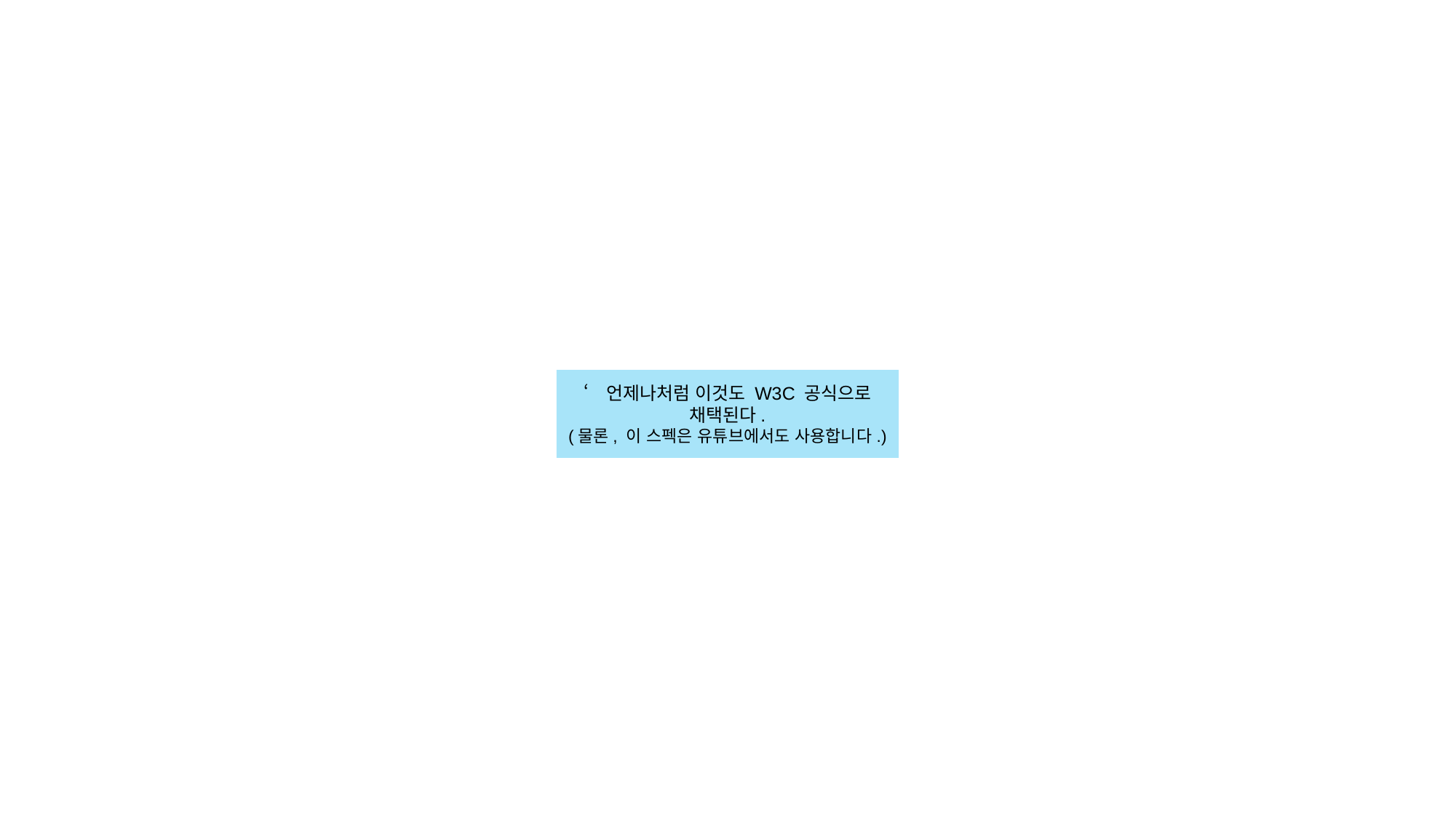

‘언제나처럼 이것도 W3C 공식으로 채택된다.
(물론, 이 스펙은 유튜브에서도 사용합니다.)